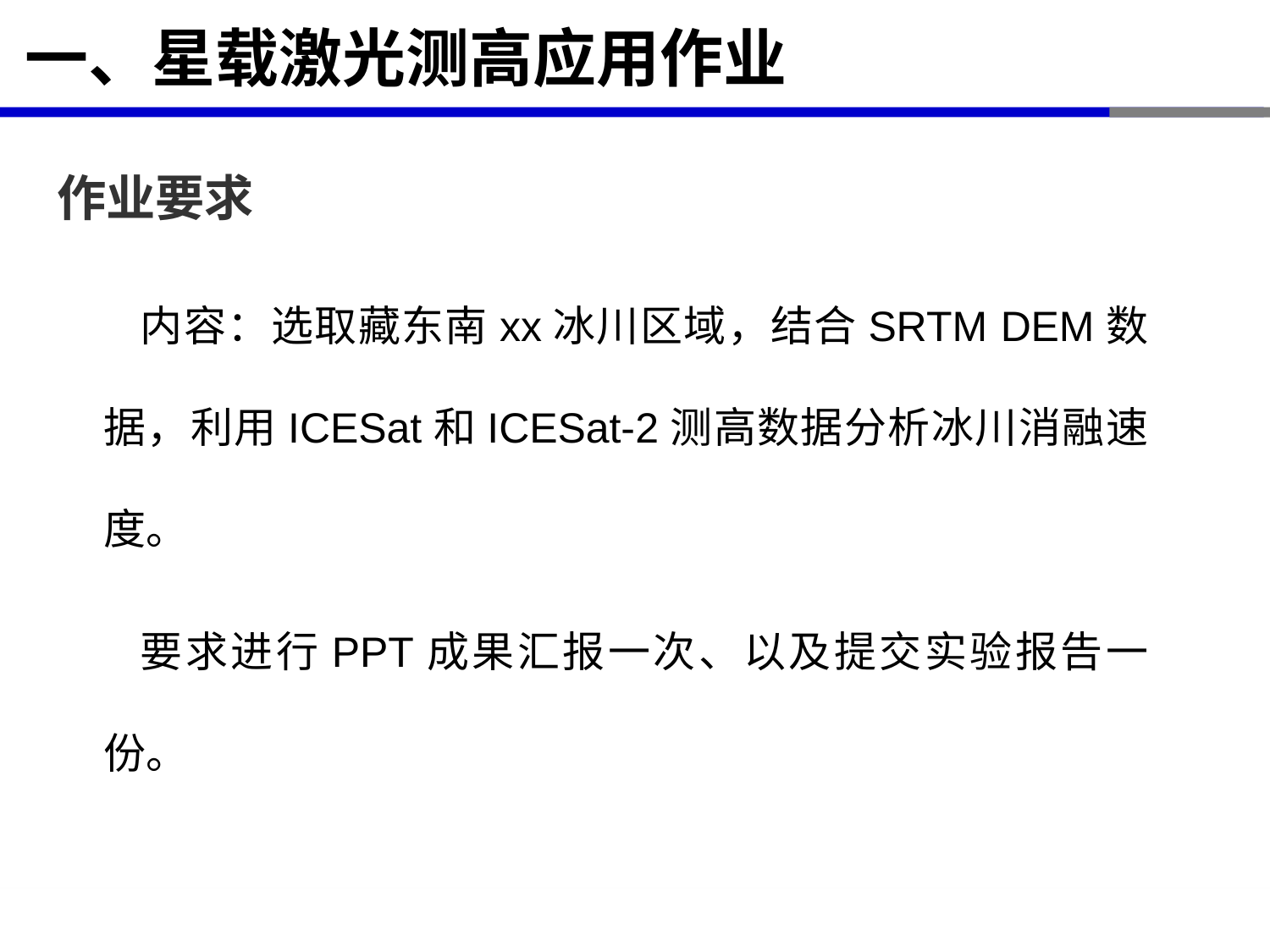

# 一、星载激光测高应用作业
作业要求
内容：选取藏东南xx冰川区域，结合SRTM DEM数据，利用ICESat和ICESat-2测高数据分析冰川消融速度。
要求进行PPT成果汇报一次、以及提交实验报告一份。